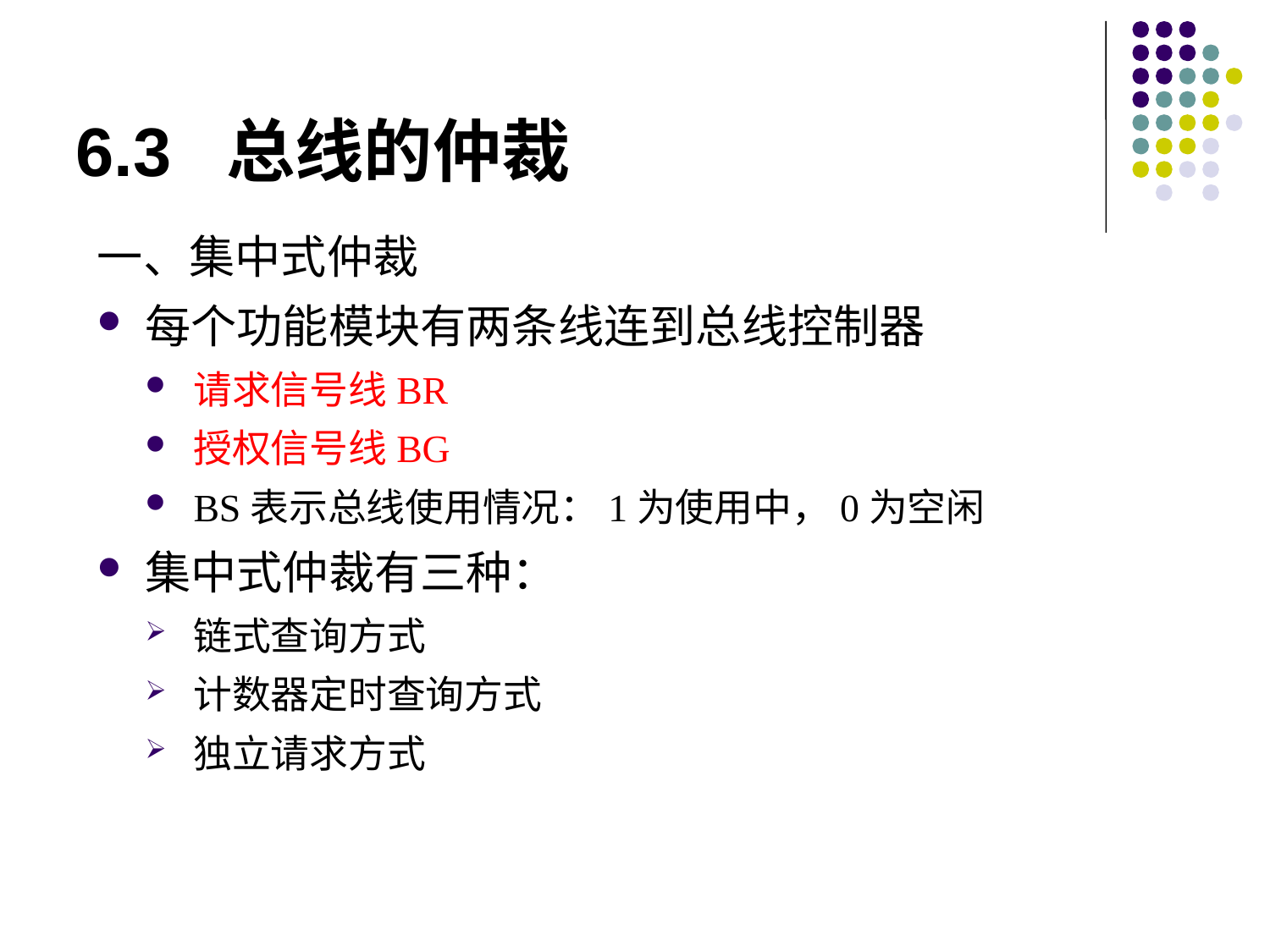

# 6.3  总线的仲裁
一、集中式仲裁
每个功能模块有两条线连到总线控制器
请求信号线BR
授权信号线BG
BS表示总线使用情况：1为使用中，0为空闲
集中式仲裁有三种：
链式查询方式
计数器定时查询方式
独立请求方式
4